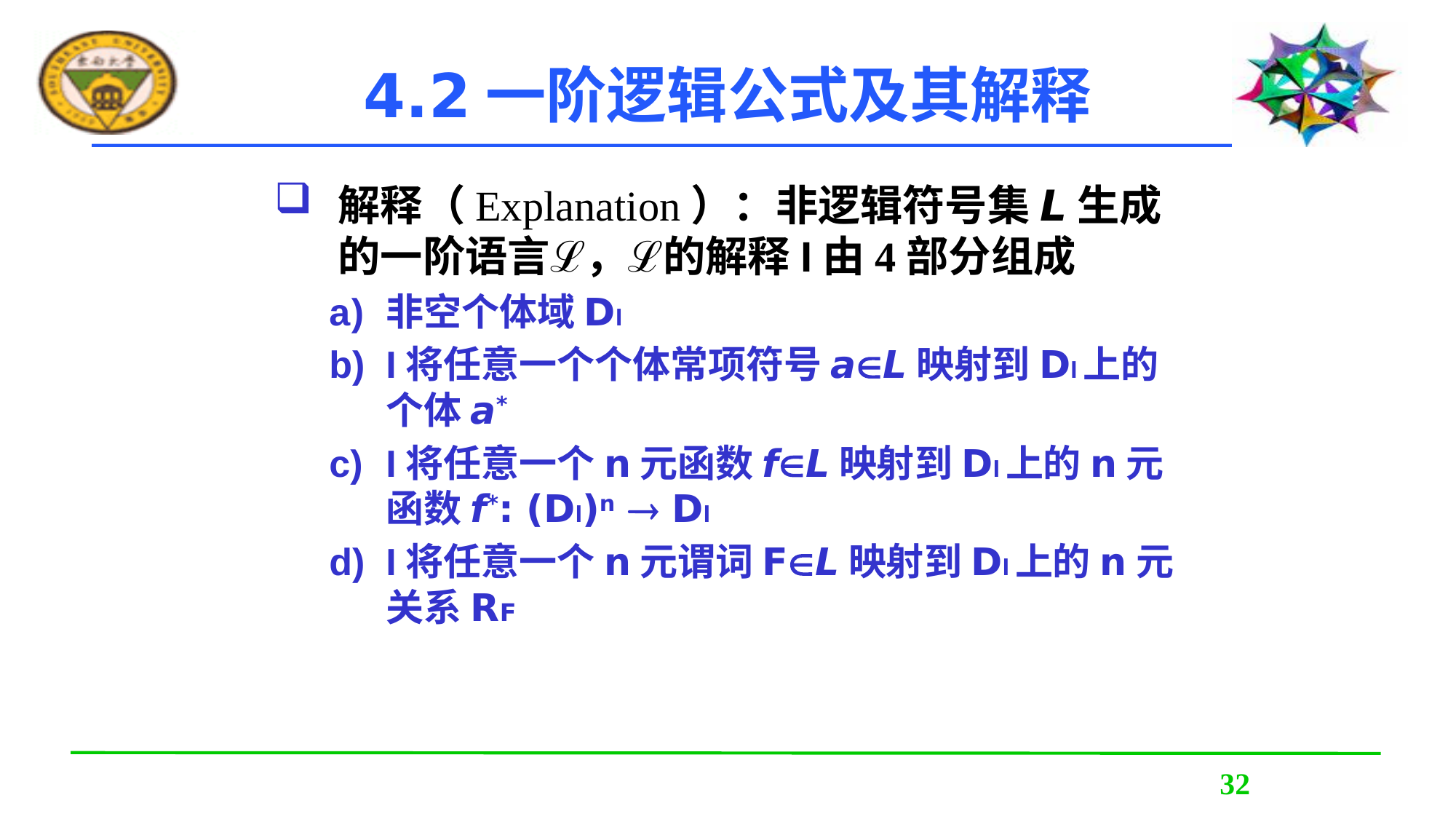

4.2一阶逻辑公式及其解释
解释（Explanation）：非逻辑符号集L生成的一阶语言ℒ，ℒ的解释I由4部分组成
非空个体域DI
I将任意一个个体常项符号a∈L映射到DI上的个体a*
I将任意一个n元函数f∈L映射到DI上的n元函数f*: (DI)n → DI
I将任意一个n元谓词F∈L映射到DI上的n元关系RF